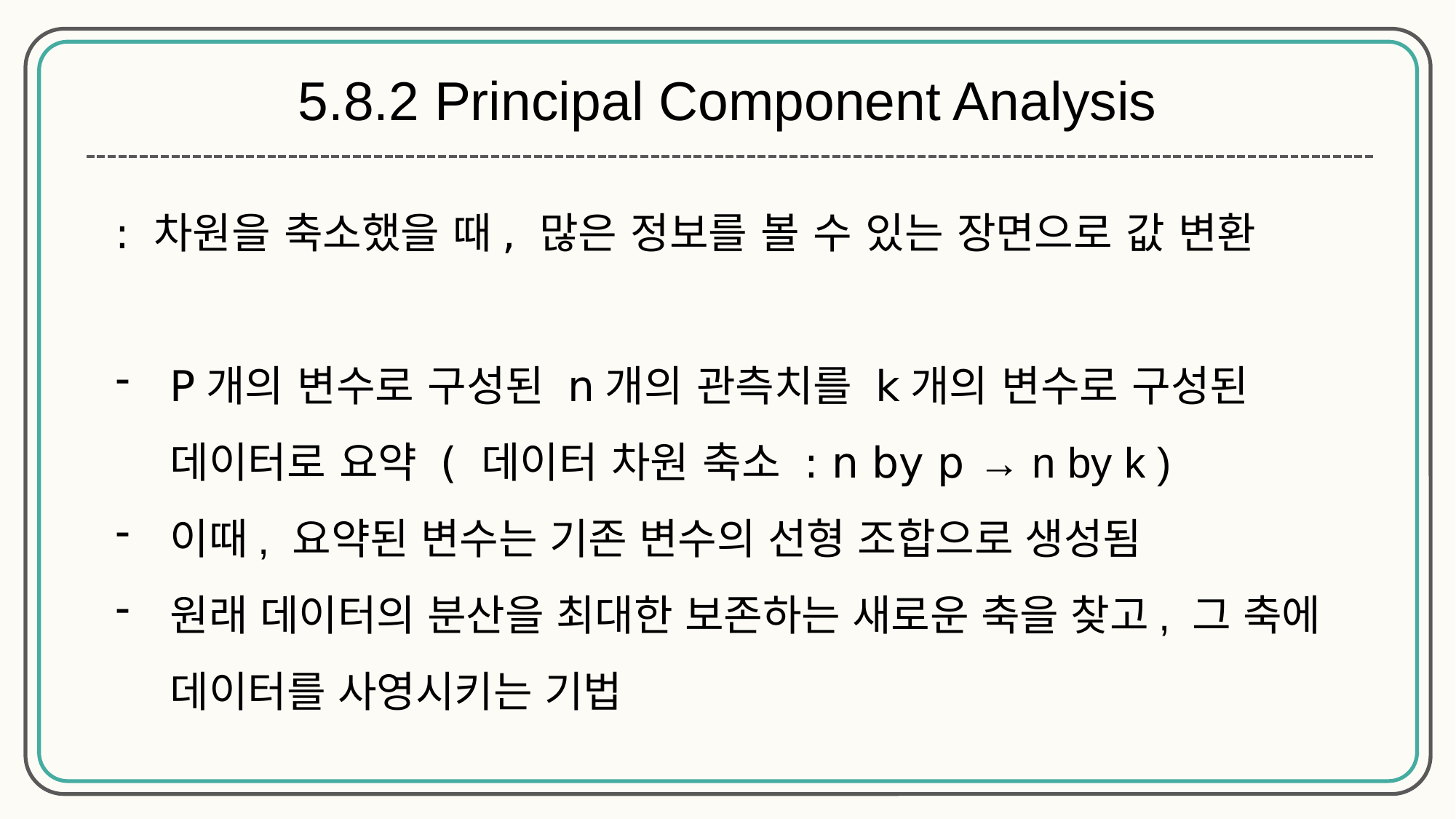

5.8.2 Principal Component Analysis
: 차원을 축소했을 때, 많은 정보를 볼 수 있는 장면으로 값 변환

P개의 변수로 구성된 n개의 관측치를 k개의 변수로 구성된 데이터로 요약 ( 데이터 차원 축소 : n by p → n by k )
이때, 요약된 변수는 기존 변수의 선형 조합으로 생성됨
원래 데이터의 분산을 최대한 보존하는 새로운 축을 찾고, 그 축에 데이터를 사영시키는 기법